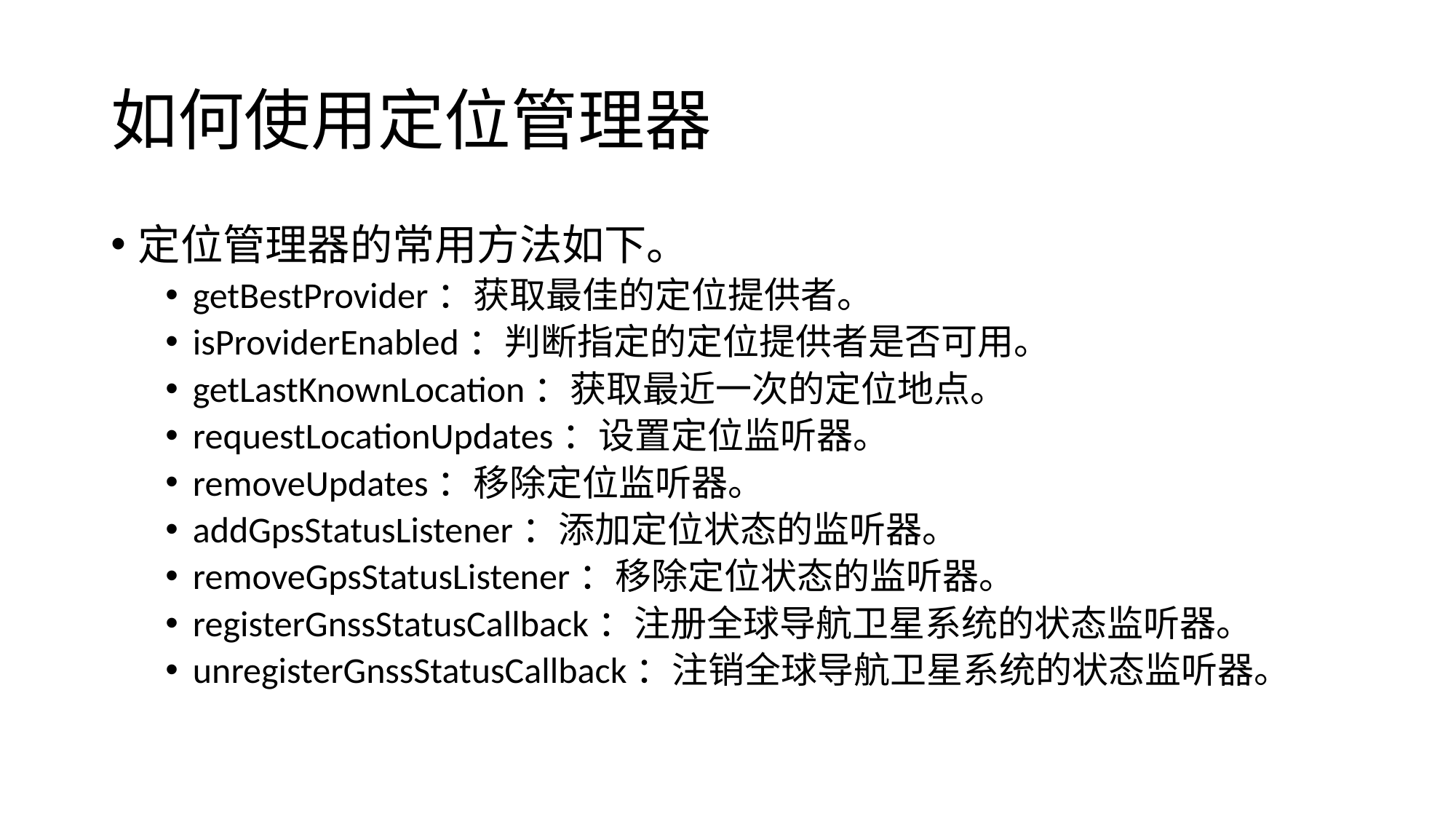

# 如何使用定位管理器
定位管理器的常用方法如下。
getBestProvider：获取最佳的定位提供者。
isProviderEnabled：判断指定的定位提供者是否可用。
getLastKnownLocation：获取最近一次的定位地点。
requestLocationUpdates：设置定位监听器。
removeUpdates：移除定位监听器。
addGpsStatusListener：添加定位状态的监听器。
removeGpsStatusListener：移除定位状态的监听器。
registerGnssStatusCallback：注册全球导航卫星系统的状态监听器。
unregisterGnssStatusCallback：注销全球导航卫星系统的状态监听器。